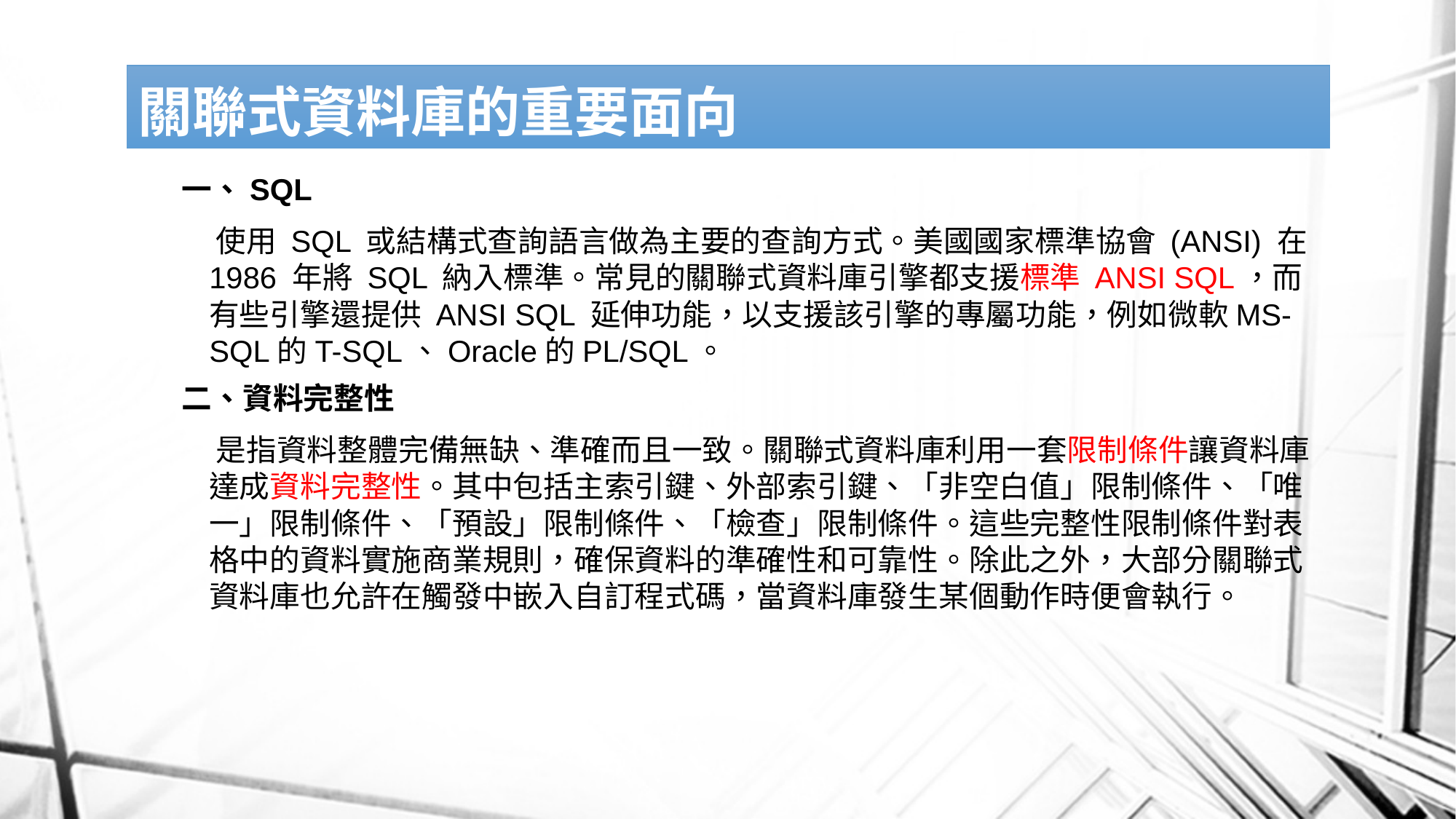

# 關聯式資料庫的重要面向
一、SQL
    使用 SQL 或結構式查詢語言做為主要的查詢方式。美國國家標準協會 (ANSI) 在 1986 年將 SQL 納入標準。常見的關聯式資料庫引擎都支援標準 ANSI SQL，而有些引擎還提供 ANSI SQL 延伸功能，以支援該引擎的專屬功能，例如微軟MS-SQL的T-SQL、Oracle的PL/SQL。
二、資料完整性
    是指資料整體完備無缺、準確而且一致。關聯式資料庫利用一套限制條件讓資料庫達成資料完整性。其中包括主索引鍵、外部索引鍵、「非空白值」限制條件、「唯一」限制條件、「預設」限制條件、「檢查」限制條件。這些完整性限制條件對表格中的資料實施商業規則，確保資料的準確性和可靠性。除此之外，大部分關聯式資料庫也允許在觸發中嵌入自訂程式碼，當資料庫發生某個動作時便會執行。